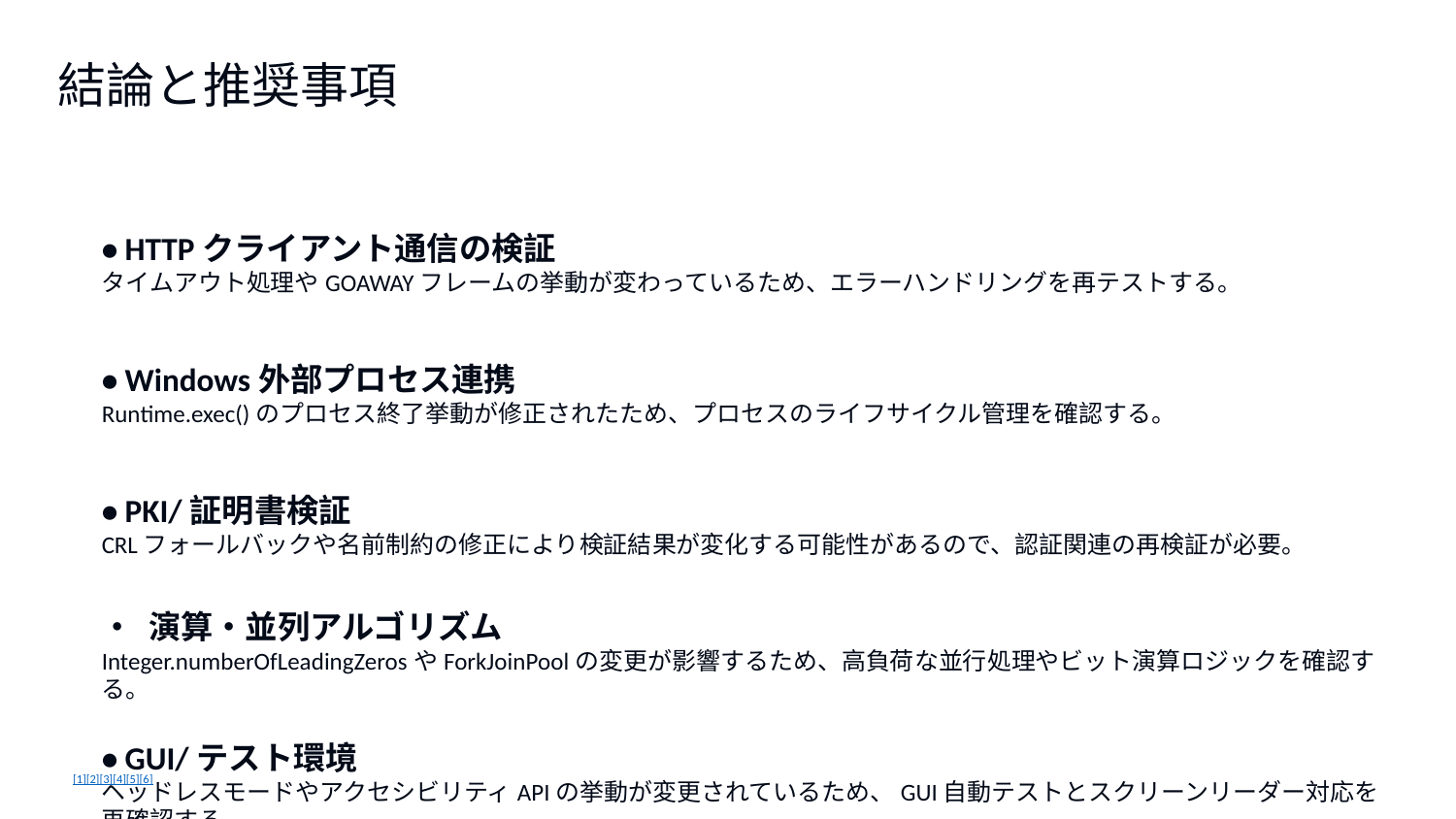

結論と推奨事項
• HTTPクライアント通信の検証
タイムアウト処理やGOAWAYフレームの挙動が変わっているため、エラーハンドリングを再テストする。
• Windows外部プロセス連携
Runtime.exec()のプロセス終了挙動が修正されたため、プロセスのライフサイクル管理を確認する。
• PKI/証明書検証
CRLフォールバックや名前制約の修正により検証結果が変化する可能性があるので、認証関連の再検証が必要。
• 演算・並列アルゴリズム
Integer.numberOfLeadingZerosやForkJoinPoolの変更が影響するため、高負荷な並行処理やビット演算ロジックを確認する。
• GUI/テスト環境
ヘッドレスモードやアクセシビリティAPIの挙動が変更されているため、GUI自動テストとスクリーンリーダー対応を再確認する。
[1][2][3][4][5][6]